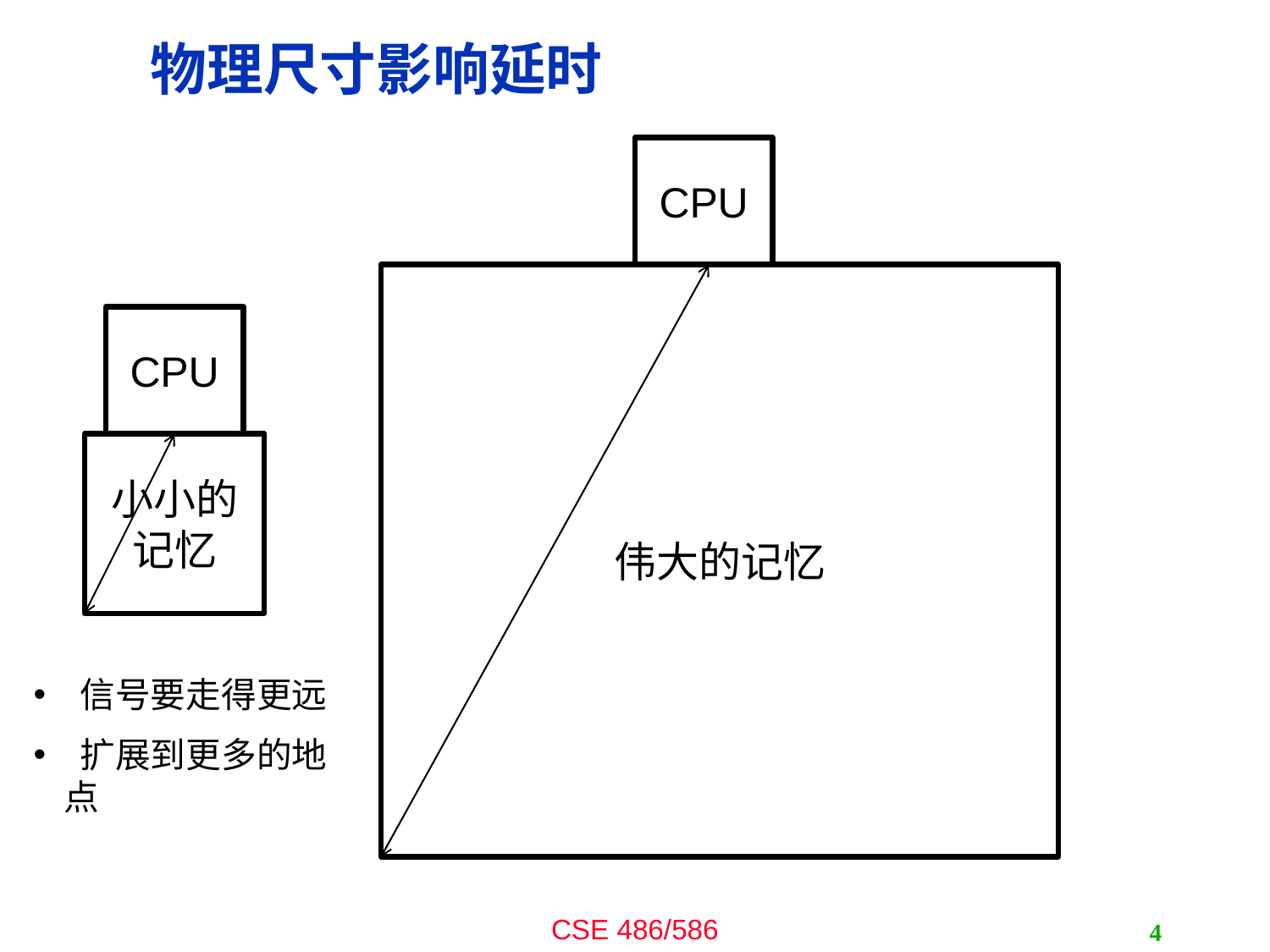

# 物理尺寸影响延时
CPU
伟大的记忆
CPU
小小的记忆
 信号要走得更远
 扩展到更多的地点
4